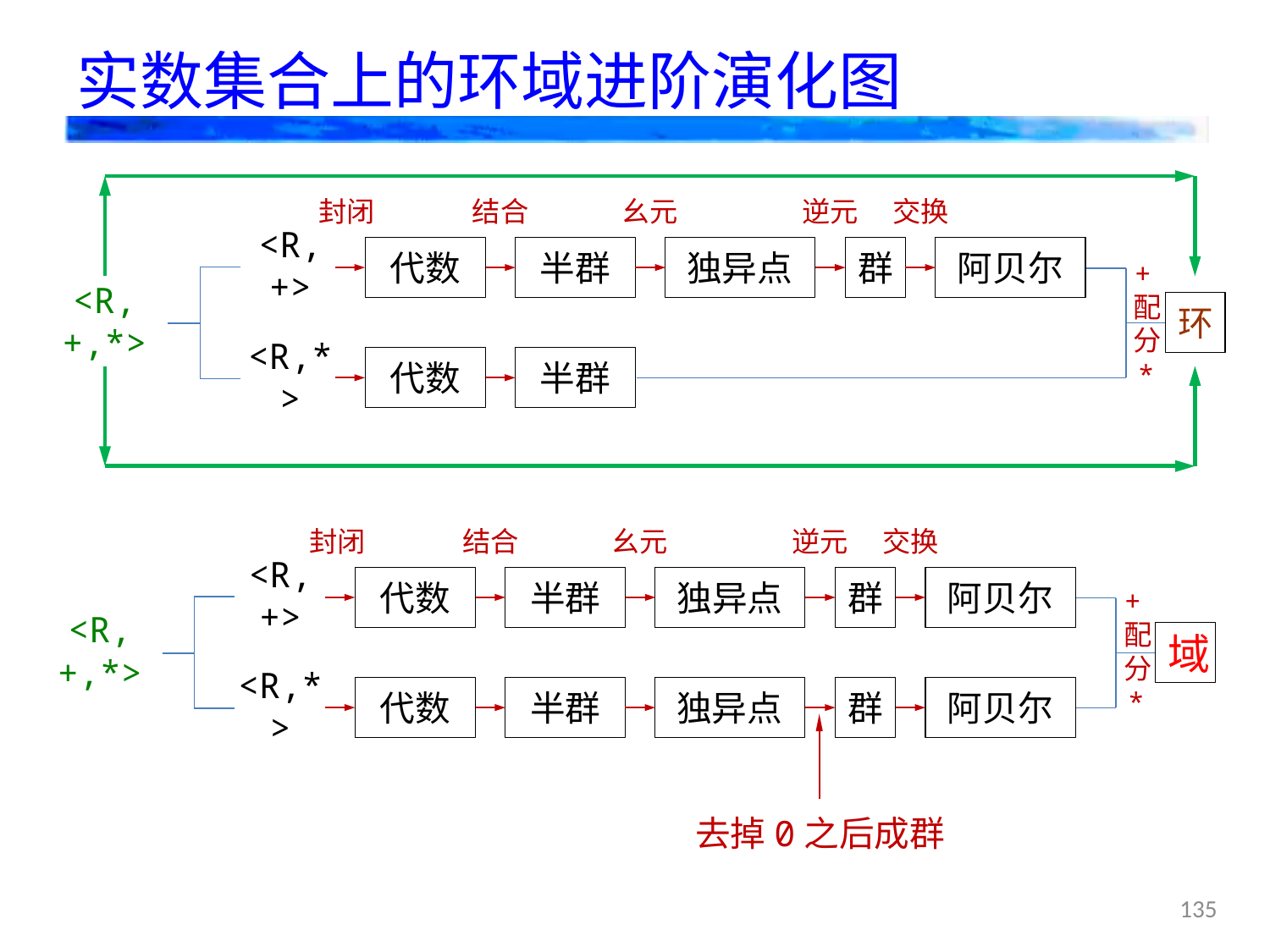

实数集合上的环域进阶演化图
封闭
代数
结合
半群
幺元
独异点
逆元
群
交换
阿贝尔
<R,+>
<R,*>
+配分*
环
<R,+,*>
代数
半群
封闭
代数
结合
半群
幺元
独异点
逆元
群
交换
阿贝尔
<R,+>
<R,*>
+配分*
域
<R,+,*>
代数
半群
独异点
群
阿贝尔
去掉0之后成群
135